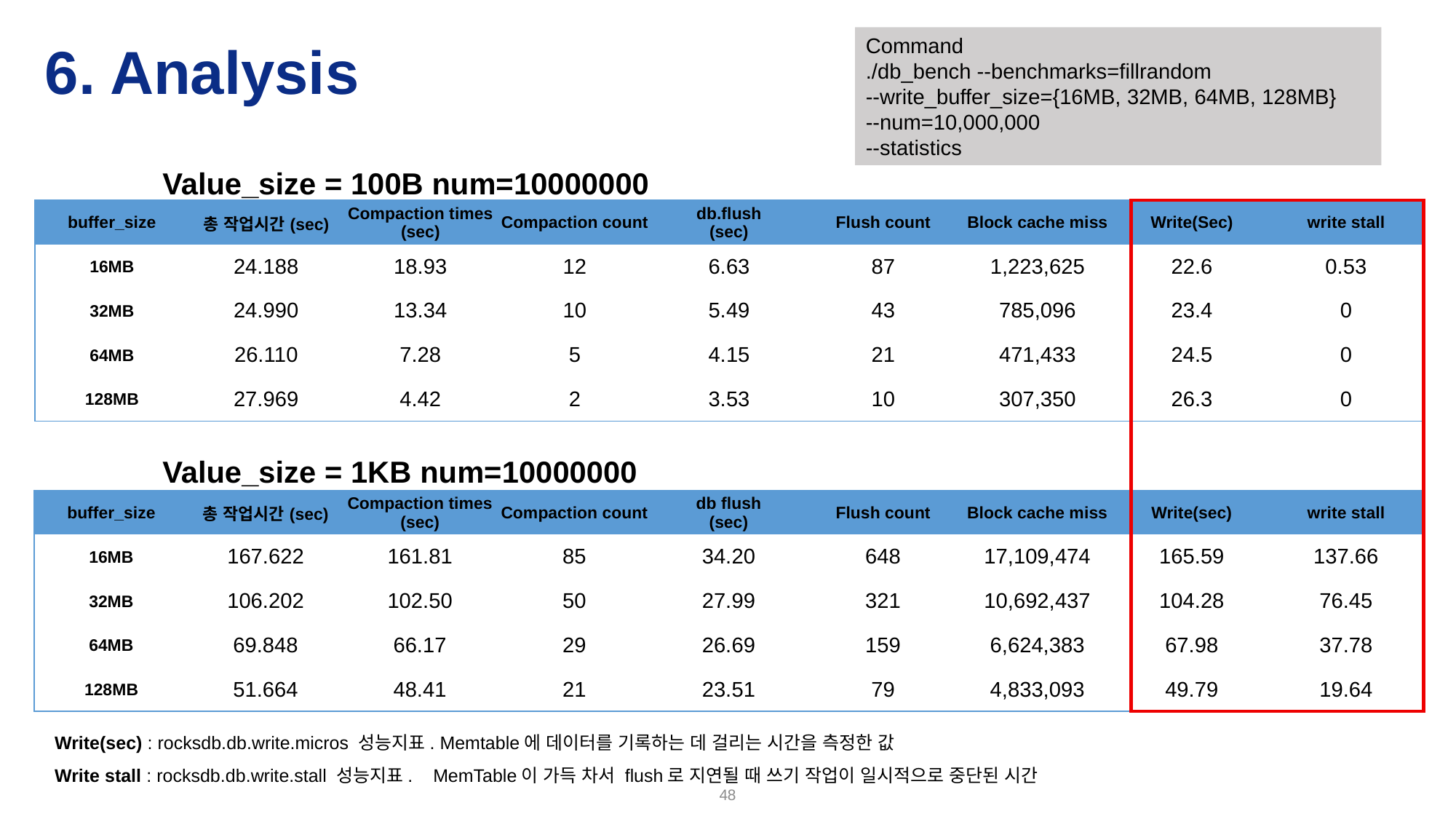

# 6. Analysis
Command
./db_bench --benchmarks=fillrandom
--write_buffer_size={16MB, 32MB, 64MB, 128MB}
--num=10,000,000
--statistics
Value_size = 100B num=10000000
| buffer\_size | 총 작업시간(sec) | Compaction times (sec) | Compaction count | db.flush (sec) | Flush count | Block cache miss | Write(Sec) | write stall |
| --- | --- | --- | --- | --- | --- | --- | --- | --- |
| 16MB | 24.188 | 18.93 | 12 | 6.63 | 87 | 1,223,625 | 22.6 | 0.53 |
| 32MB | 24.990 | 13.34 | 10 | 5.49 | 43 | 785,096 | 23.4 | 0 |
| 64MB | 26.110 | 7.28 | 5 | 4.15 | 21 | 471,433 | 24.5 | 0 |
| 128MB | 27.969 | 4.42 | 2 | 3.53 | 10 | 307,350 | 26.3 | 0 |

Value_size = 1KB num=10000000
| buffer\_size | 총 작업시간(sec) | Compaction times (sec) | Compaction count | db flush (sec) | Flush count | Block cache miss | Write(sec) | write stall |
| --- | --- | --- | --- | --- | --- | --- | --- | --- |
| 16MB | 167.622 | 161.81 | 85 | 34.20 | 648 | 17,109,474 | 165.59 | 137.66 |
| 32MB | 106.202 | 102.50 | 50 | 27.99 | 321 | 10,692,437 | 104.28 | 76.45 |
| 64MB | 69.848 | 66.17 | 29 | 26.69 | 159 | 6,624,383 | 67.98 | 37.78 |
| 128MB | 51.664 | 48.41 | 21 | 23.51 | 79 | 4,833,093 | 49.79 | 19.64 |
Write(sec) : rocksdb.db.write.micros 성능지표. Memtable에 데이터를 기록하는 데 걸리는 시간을 측정한 값
Write stall : rocksdb.db.write.stall 성능지표.    MemTable이 가득 차서 flush로 지연될 때 쓰기 작업이 일시적으로 중단된 시간

48